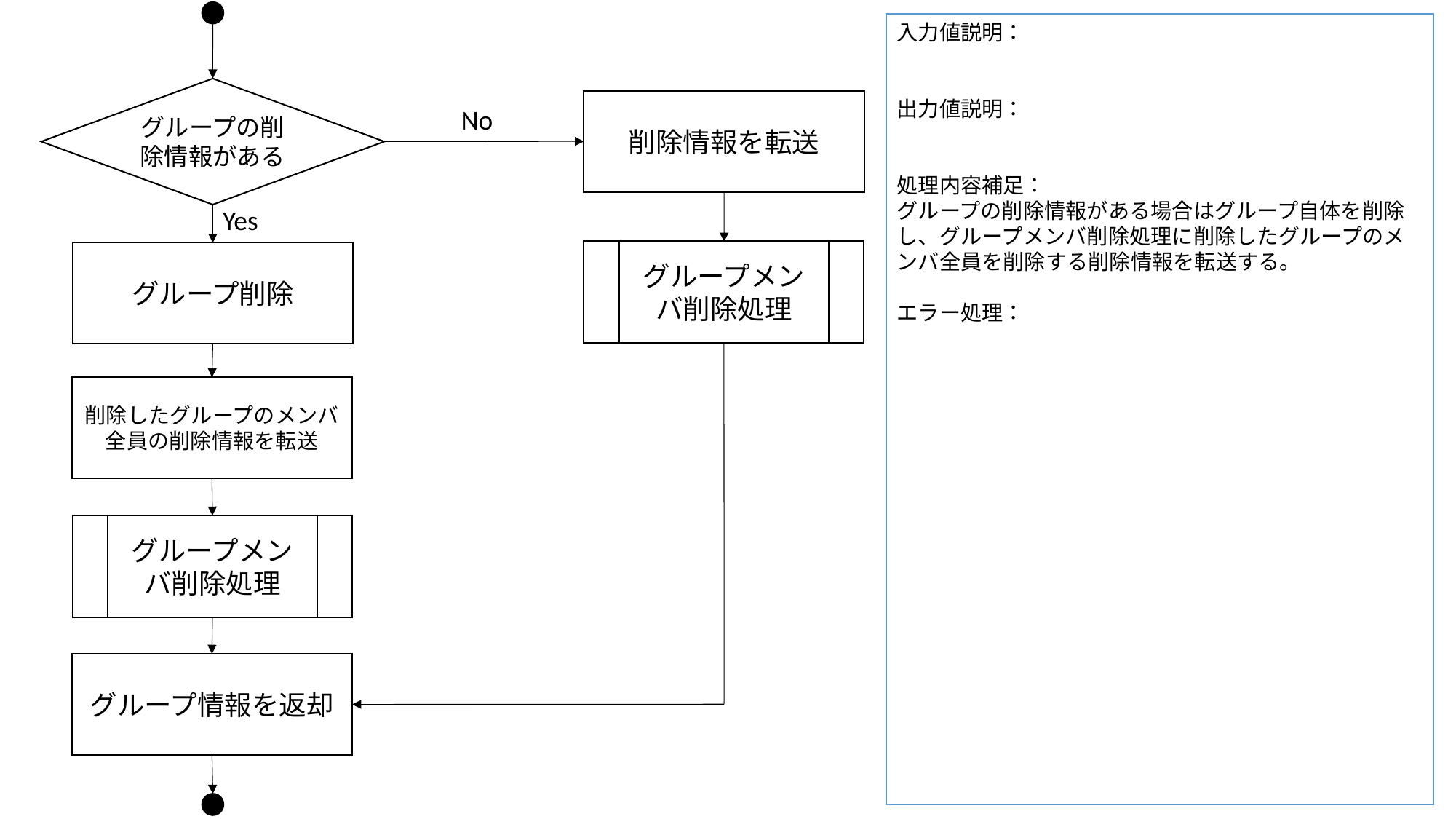

入力値説明：

出力値説明：

処理内容補足：
グループの削除情報がある場合はグループ自体を削除し、グループメンバ削除処理に削除したグループのメンバ全員を削除する削除情報を転送する。

エラー処理：

グループの削除情報がある
削除情報を転送
No
Yes
グループメンバ削除処理
グループ削除
削除したグループのメンバ
全員の削除情報を転送
グループメンバ削除処理
グループ情報を返却